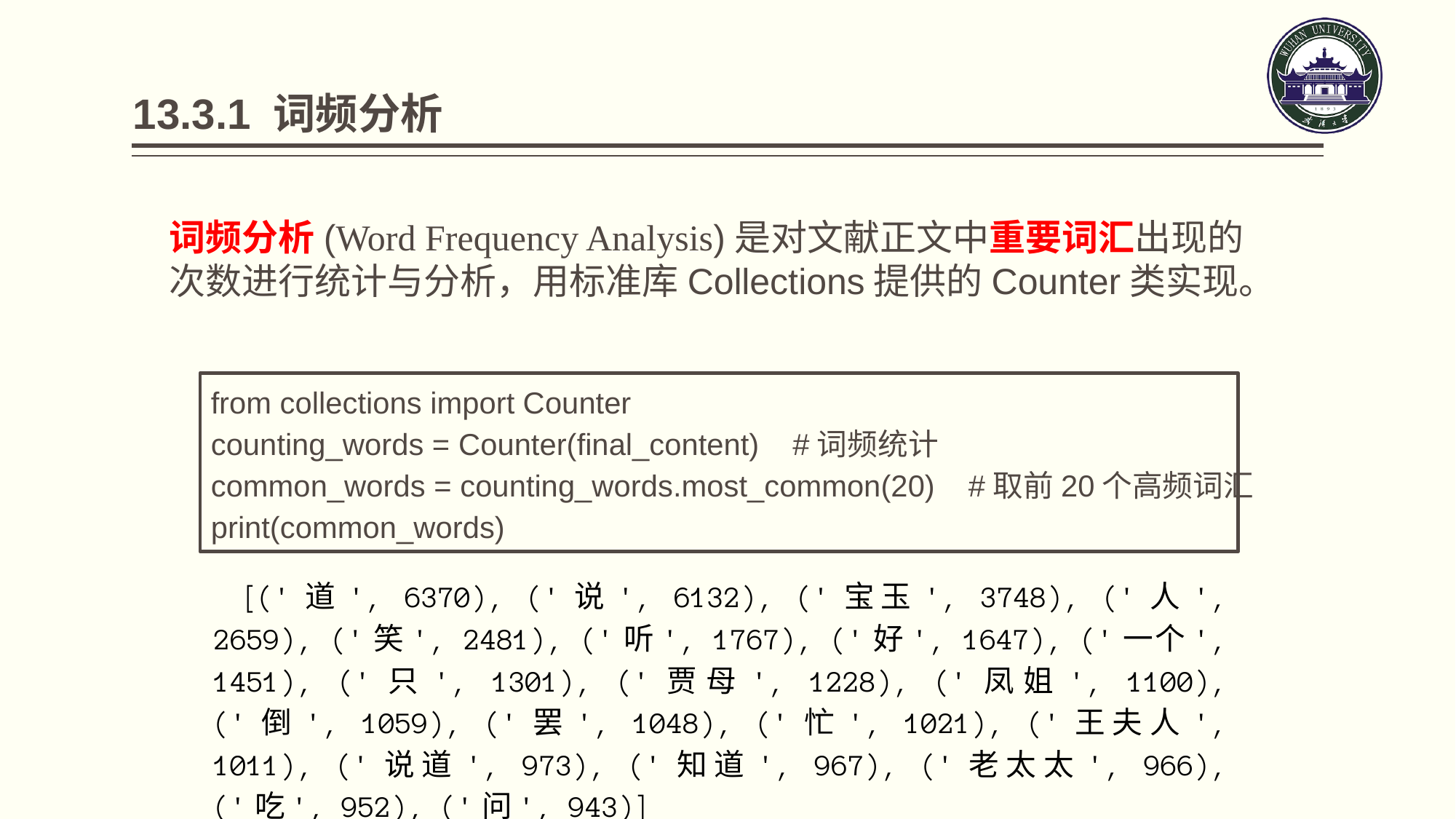

13.3.1 词频分析
词频分析(Word Frequency Analysis)是对文献正文中重要词汇出现的次数进行统计与分析，用标准库Collections提供的Counter类实现。
from collections import Counter
counting_words = Counter(final_content)    #词频统计
common_words = counting_words.most_common(20)    #取前20个高频词汇
print(common_words)

[('道', 6370), ('说', 6132), ('宝玉', 3748), ('人', 2659), ('笑', 2481), ('听', 1767), ('好', 1647), ('一个', 1451), ('只', 1301), ('贾母', 1228), ('凤姐', 1100), ('倒', 1059), ('罢', 1048), ('忙', 1021), ('王夫人', 1011), ('说道', 973), ('知道', 967), ('老太太', 966), ('吃', 952), ('问', 943)]